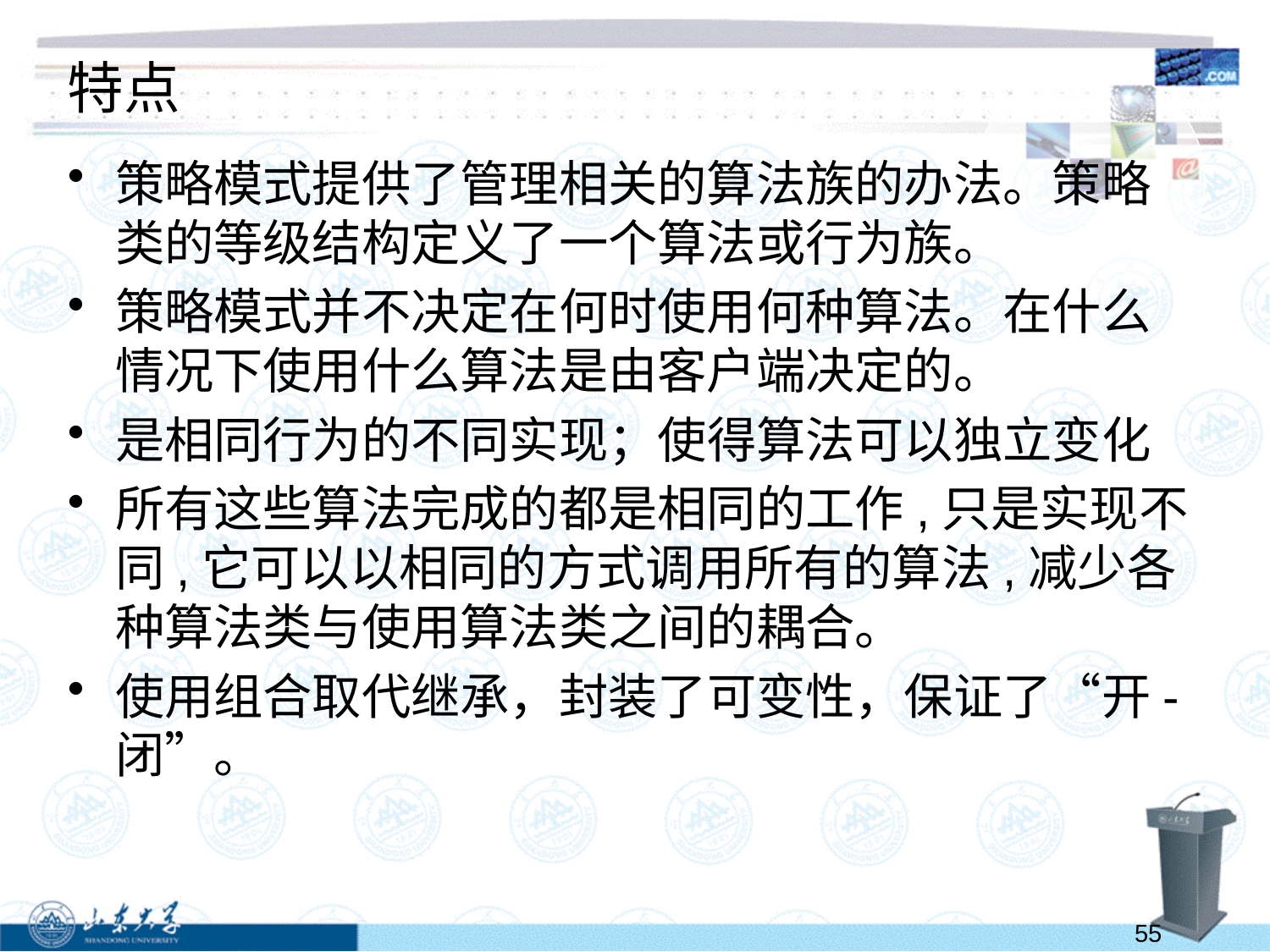

# 特点
策略模式提供了管理相关的算法族的办法。策略类的等级结构定义了一个算法或行为族。
策略模式并不决定在何时使用何种算法。在什么情况下使用什么算法是由客户端决定的。
是相同行为的不同实现；使得算法可以独立变化
所有这些算法完成的都是相同的工作,只是实现不同,它可以以相同的方式调用所有的算法,减少各种算法类与使用算法类之间的耦合。
使用组合取代继承，封装了可变性，保证了“开-闭”。

55